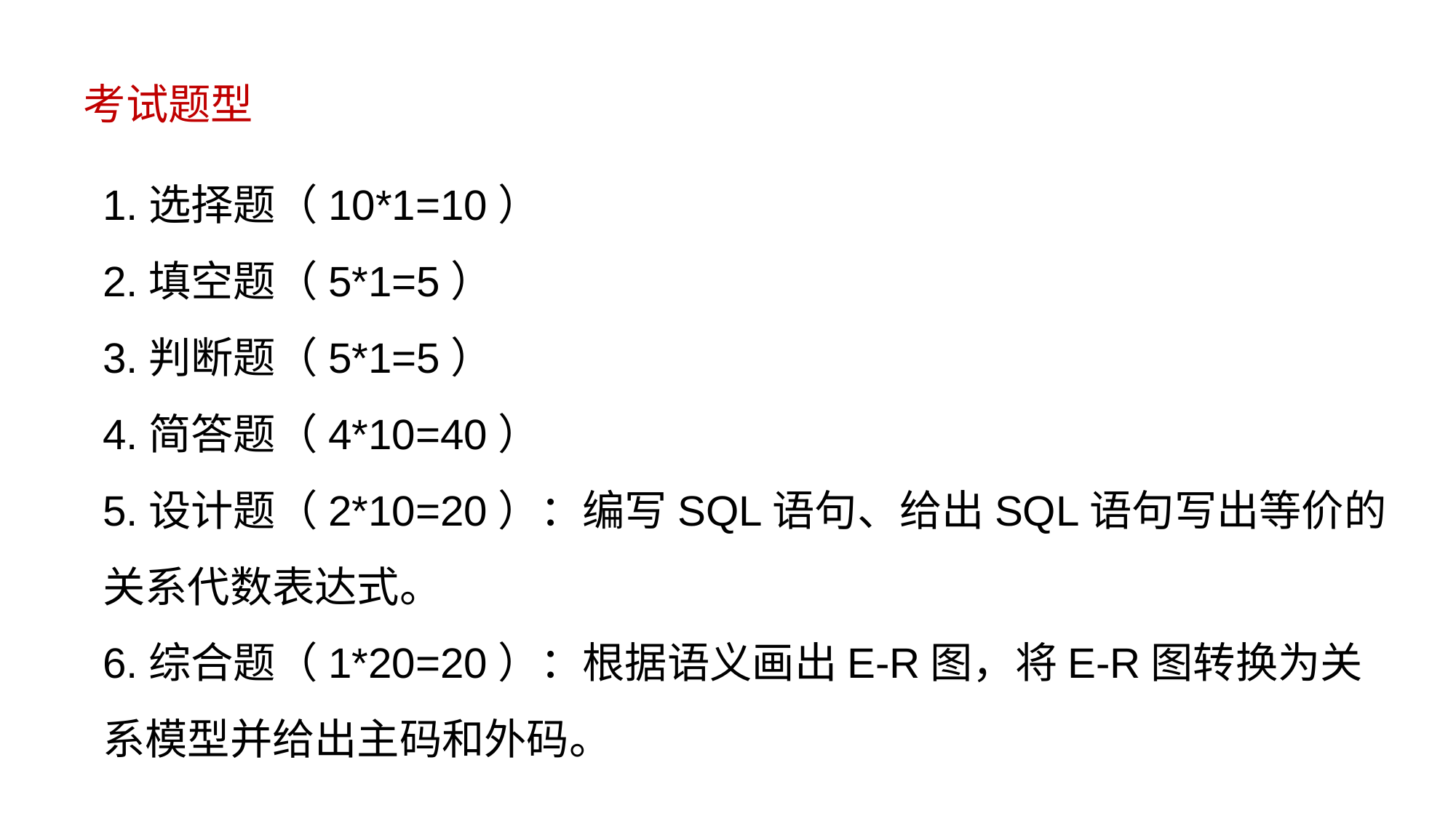

考试题型
1.选择题（10*1=10）
2.填空题（5*1=5）
3.判断题（5*1=5）
4.简答题（4*10=40）
5.设计题（2*10=20）：编写SQL语句、给出SQL语句写出等价的关系代数表达式。
6.综合题（1*20=20）：根据语义画出E-R图，将E-R图转换为关系模型并给出主码和外码。